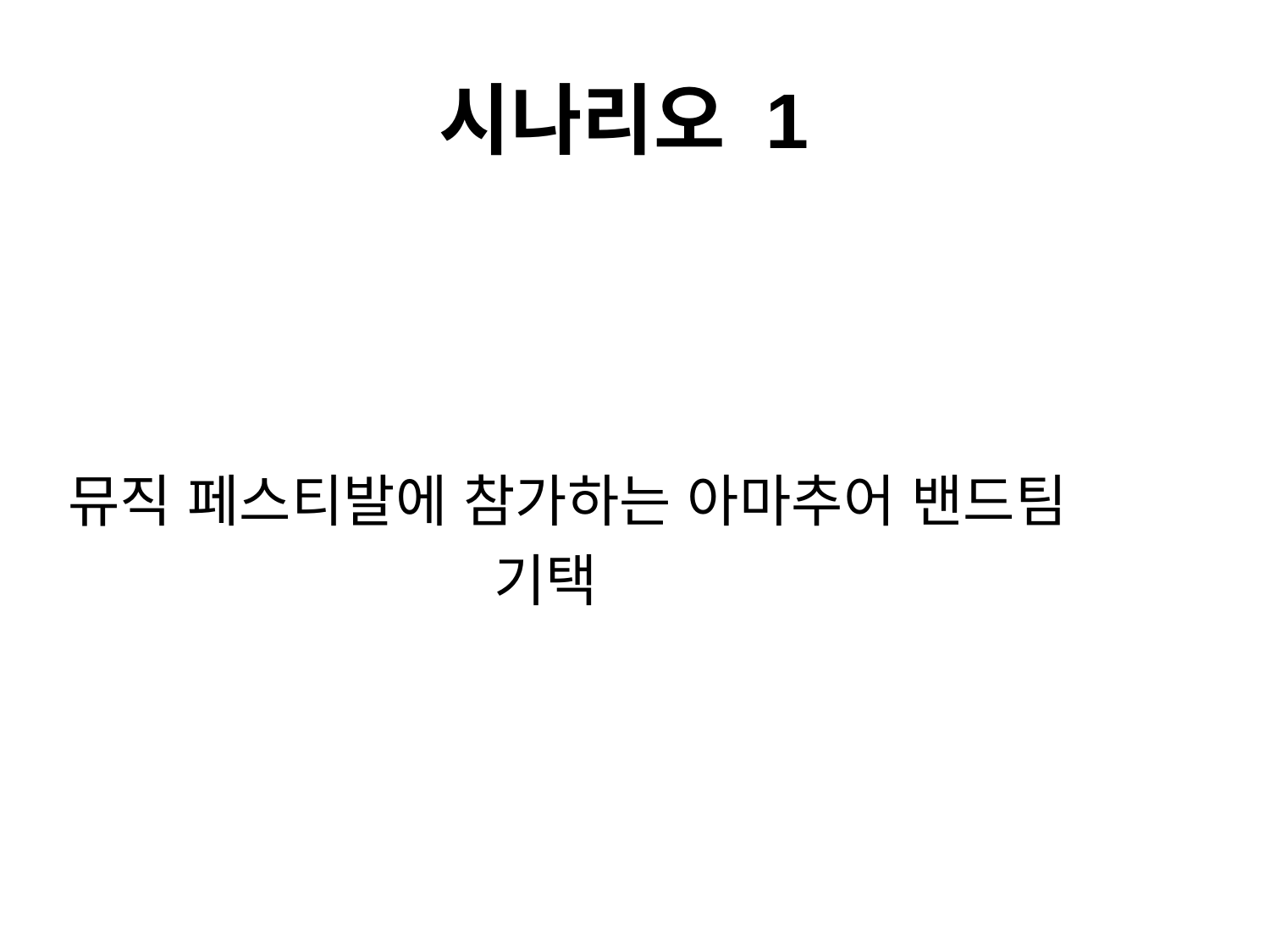

# 시나리오 1

뮤직 페스티발에 참가하는 아마추어 밴드팀
                          기택